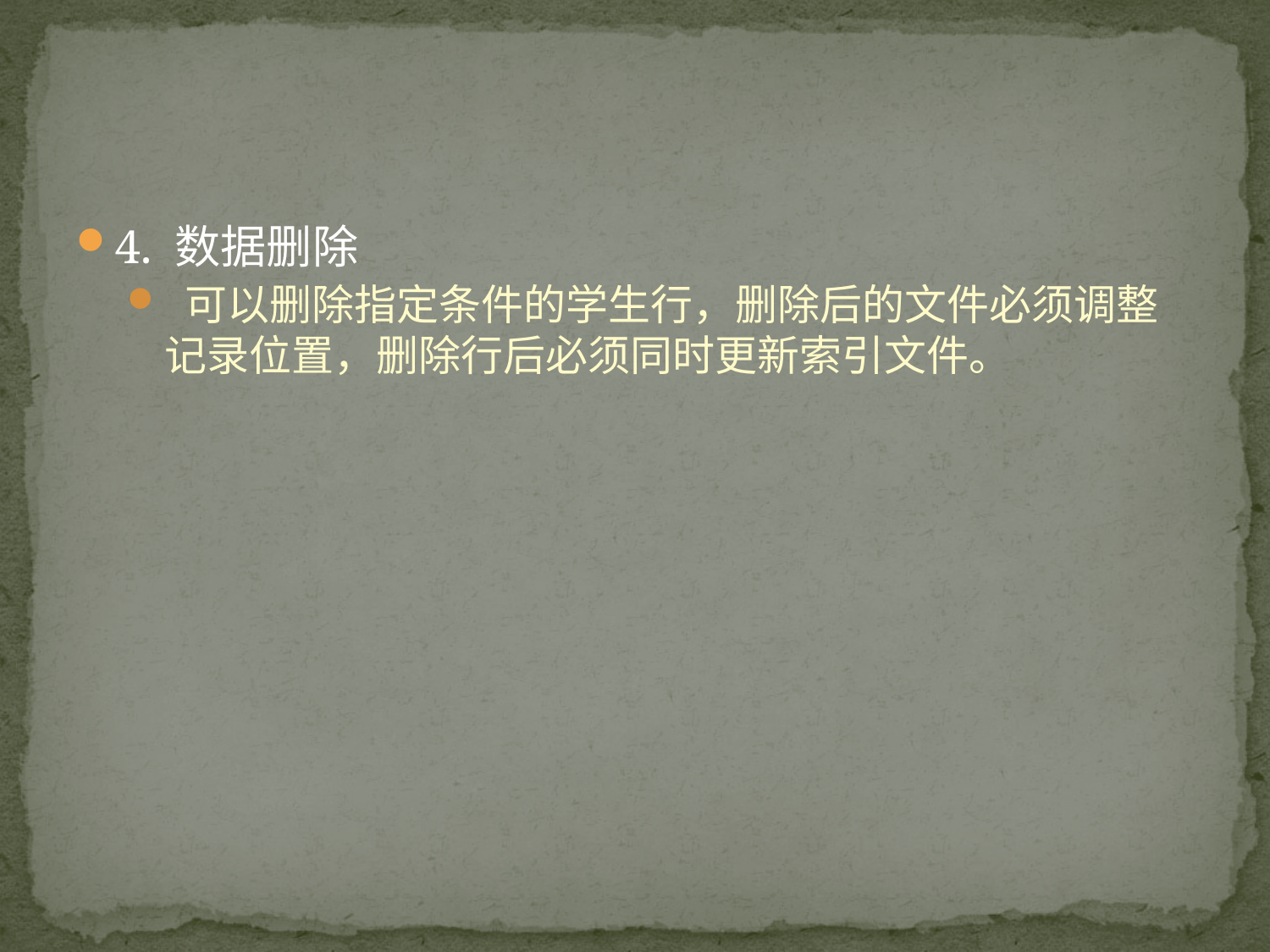

#
4. 数据删除
 可以删除指定条件的学生行，删除后的文件必须调整记录位置，删除行后必须同时更新索引文件。